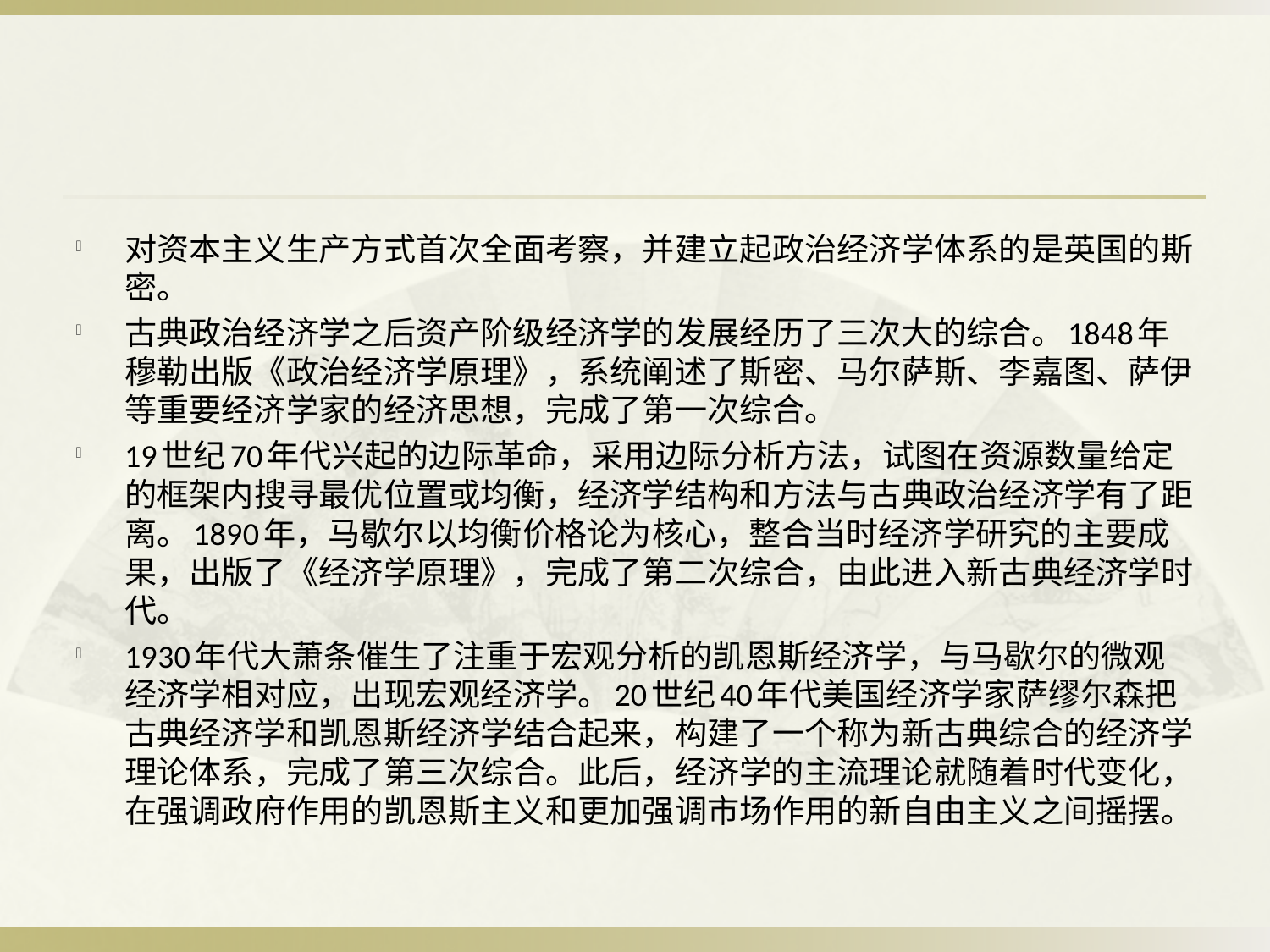

#
对资本主义生产方式首次全面考察，并建立起政治经济学体系的是英国的斯密。
古典政治经济学之后资产阶级经济学的发展经历了三次大的综合。1848年穆勒出版《政治经济学原理》，系统阐述了斯密、马尔萨斯、李嘉图、萨伊等重要经济学家的经济思想，完成了第一次综合。
19世纪70年代兴起的边际革命，采用边际分析方法，试图在资源数量给定的框架内搜寻最优位置或均衡，经济学结构和方法与古典政治经济学有了距离。1890年，马歇尔以均衡价格论为核心，整合当时经济学研究的主要成果，出版了《经济学原理》，完成了第二次综合，由此进入新古典经济学时代。
1930年代大萧条催生了注重于宏观分析的凯恩斯经济学，与马歇尔的微观经济学相对应，出现宏观经济学。20世纪40年代美国经济学家萨缪尔森把古典经济学和凯恩斯经济学结合起来，构建了一个称为新古典综合的经济学理论体系，完成了第三次综合。此后，经济学的主流理论就随着时代变化，在强调政府作用的凯恩斯主义和更加强调市场作用的新自由主义之间摇摆。